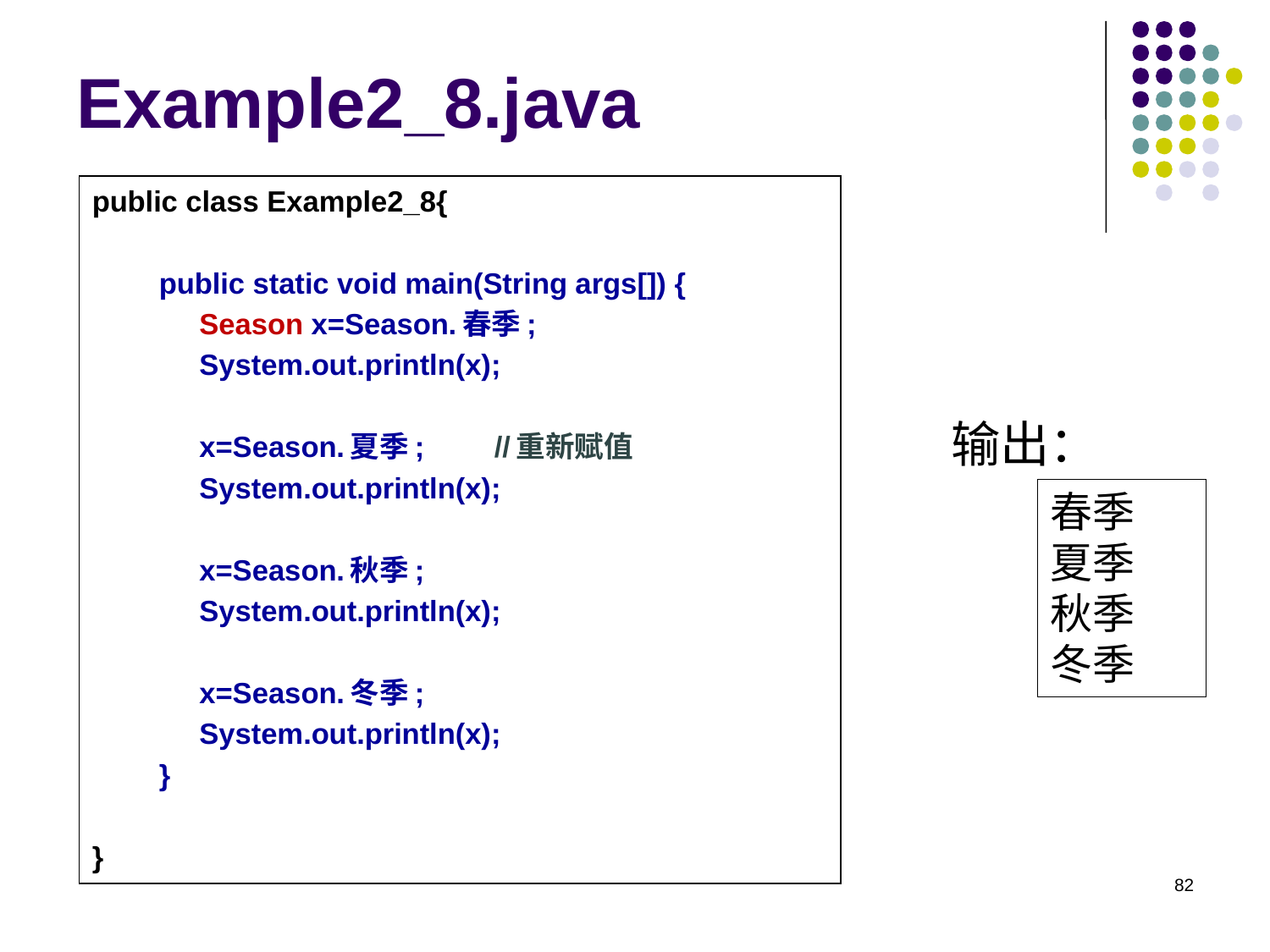

# Example2_8.java
public class Example2_8{

   public static void main(String args[]) {
        Season x=Season.春季;
        System.out.println(x);

        x=Season.夏季;		//重新赋值
        System.out.println(x);

        x=Season.秋季;
        System.out.println(x);

        x=Season.冬季;
        System.out.println(x);
   }

}
输出：
春季
夏季
秋季
冬季
82